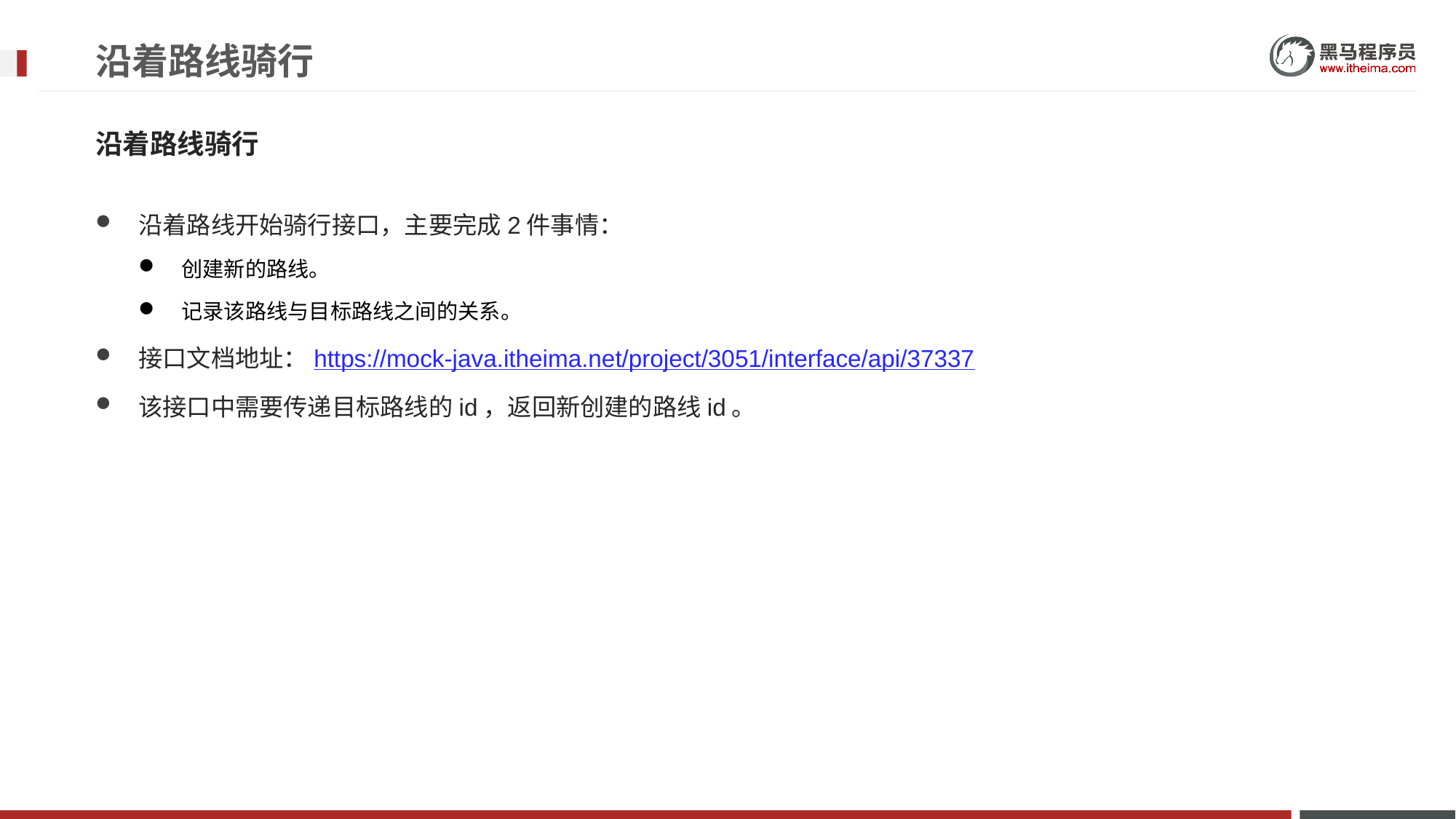

# 沿着路线骑行
沿着路线骑行
沿着路线开始骑行接口，主要完成2件事情：
创建新的路线。
记录该路线与目标路线之间的关系。
接口文档地址：https://mock-java.itheima.net/project/3051/interface/api/37337
该接口中需要传递目标路线的id，返回新创建的路线id。